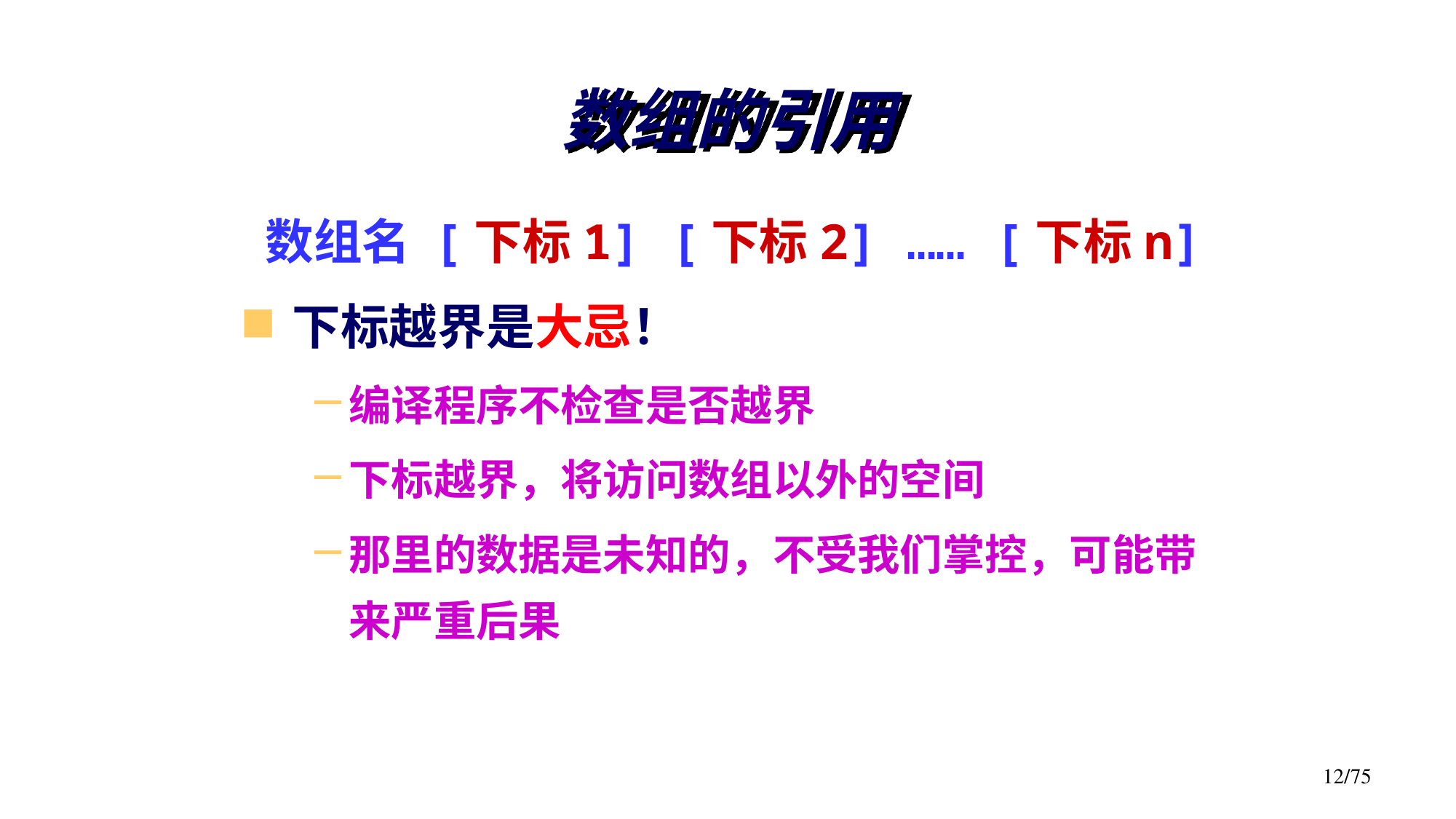

数组的引用
数组名 [下标1] [下标2] …… [下标n]
下标越界是大忌！
编译程序不检查是否越界
下标越界，将访问数组以外的空间
那里的数据是未知的，不受我们掌控，可能带来严重后果